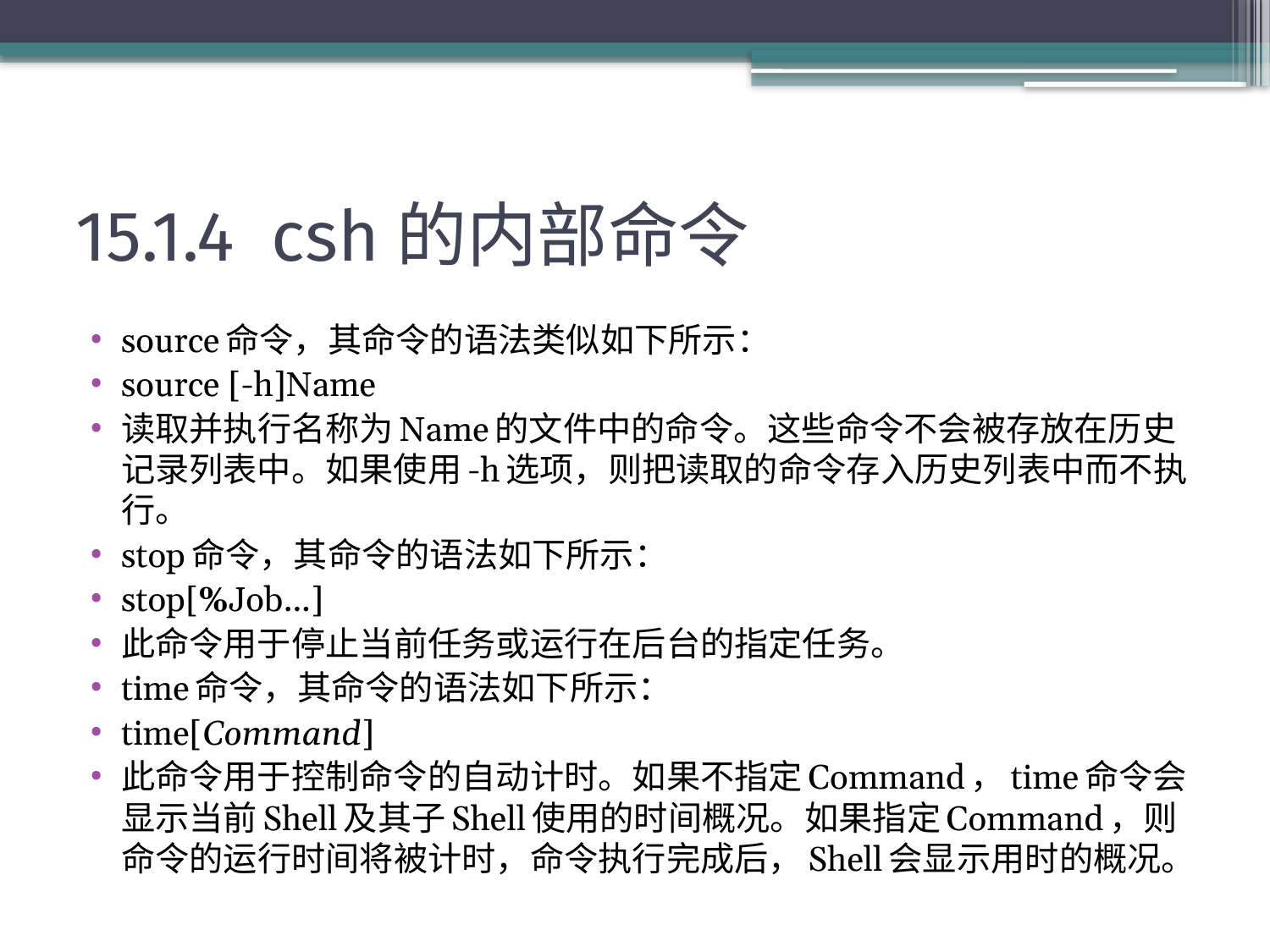

# 15.1.4  csh的内部命令
source命令，其命令的语法类似如下所示：
source [-h]Name
读取并执行名称为Name的文件中的命令。这些命令不会被存放在历史记录列表中。如果使用-h选项，则把读取的命令存入历史列表中而不执行。
stop命令，其命令的语法如下所示：
stop[%Job...]
此命令用于停止当前任务或运行在后台的指定任务。
time命令，其命令的语法如下所示：
time[Command]
此命令用于控制命令的自动计时。如果不指定Command，time命令会显示当前Shell及其子Shell使用的时间概况。如果指定Command，则命令的运行时间将被计时，命令执行完成后，Shell会显示用时的概况。